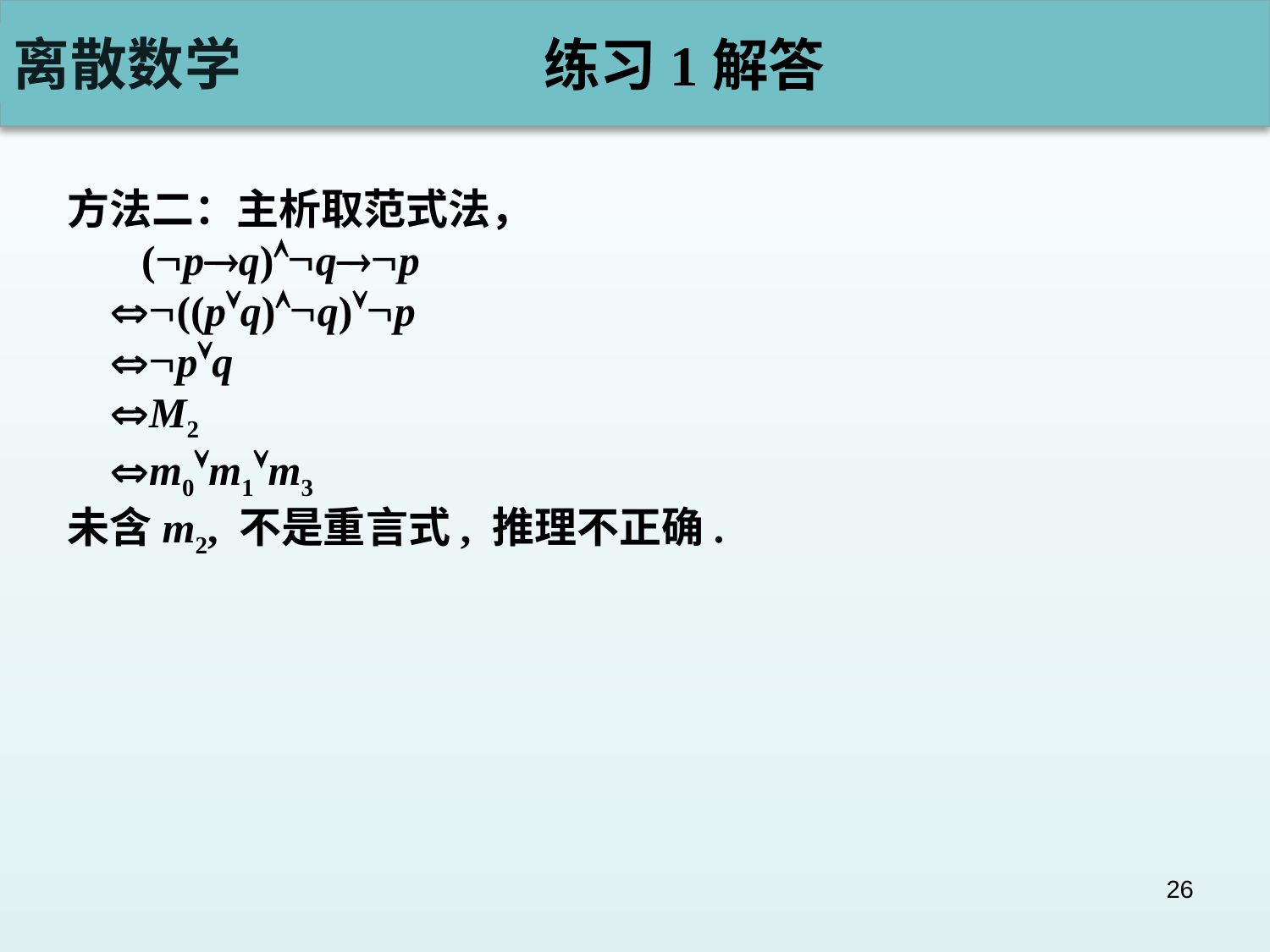

# 练习1解答
方法二：主析取范式法，
       (¬p→q)∧¬q→¬p
    ⇔¬((p∨q)∧¬q)∨¬p
    ⇔¬p∨q
    ⇔M2
    ⇔m0∨m1∨m3
未含m2, 不是重言式, 推理不正确.
26